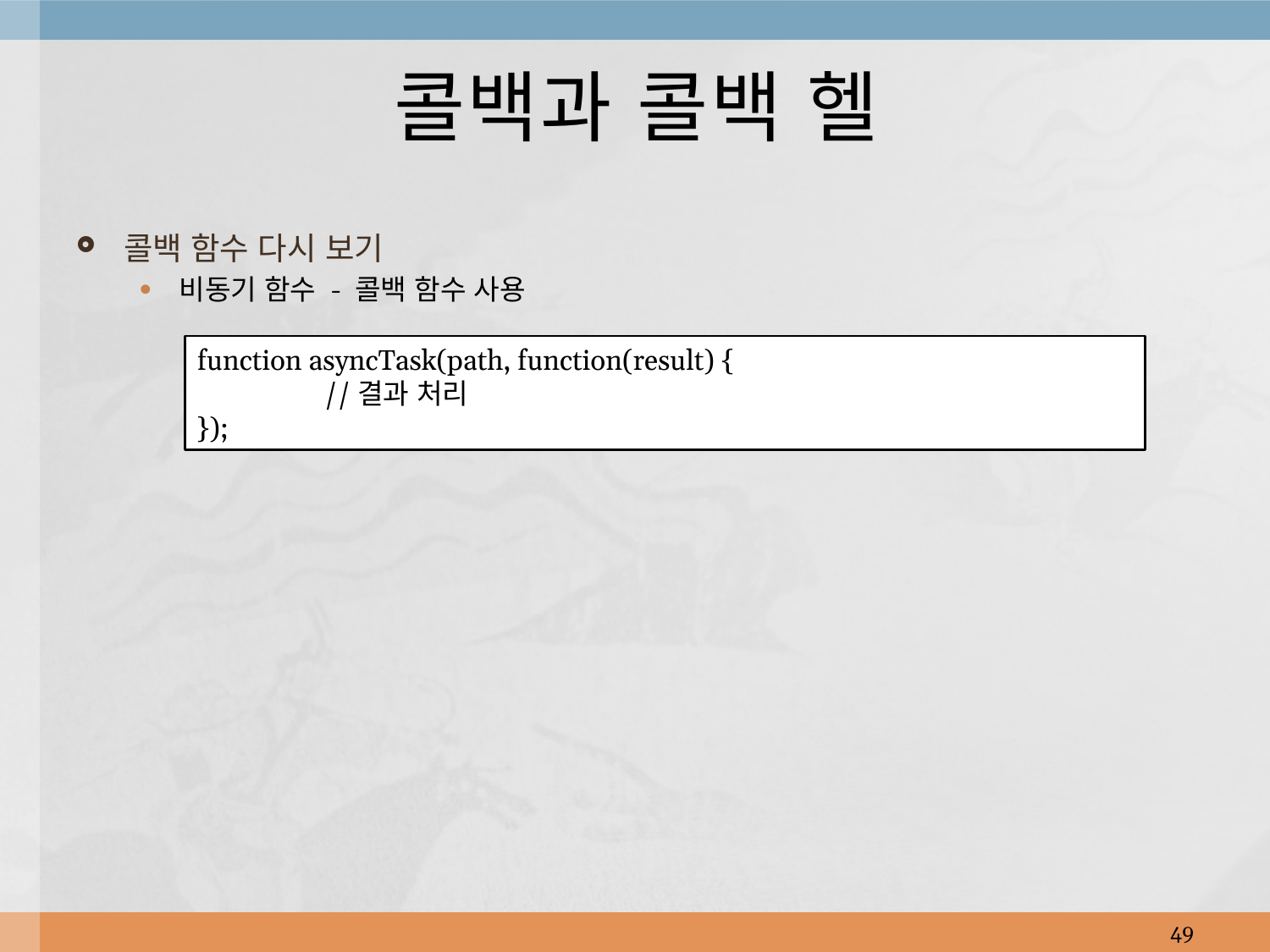

# 콜백과 콜백 헬
콜백 함수 다시 보기
비동기 함수 - 콜백 함수 사용

function asyncTask(path, function(result) {
	//결과 처리
});
49